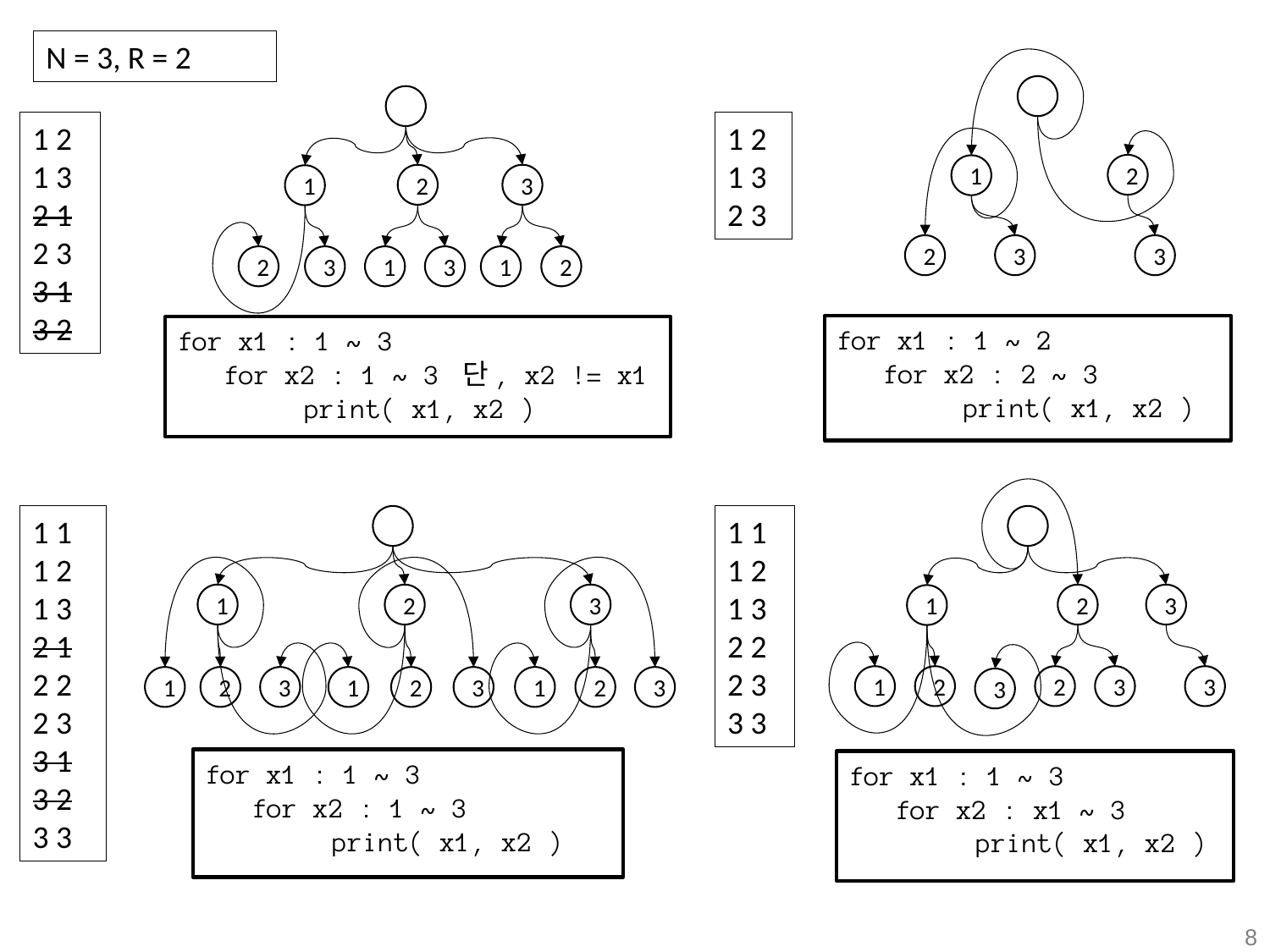

N = 3, R = 2

2
1
2
3
3

2
3
1
2
3
1
3
1
2
1 2
1 3
2 1
2 3
3 1
3 2
1 2
1 3
2 3
for x1 : 1 ~ 2
   for x2 : 2 ~ 3
	print( x1, x2 )
for x1 : 1 ~ 3
   for x2 : 1 ~ 3 단, x2 != x1
	print( x1, x2 )
1 1
1 2
1 3
2 1
2 2
2 3
3 1
3 2
3 3

3
1
2
1
2
3
1
2
3
1
2
3
1 1
1 2
1 3
2 2
2 3
3 3

2
3
1
1
2
2
3
3
3
for x1 : 1 ~ 3
   for x2 : 1 ~ 3
	print( x1, x2 )
for x1 : 1 ~ 3
   for x2 : x1 ~ 3
	print( x1, x2 )
8